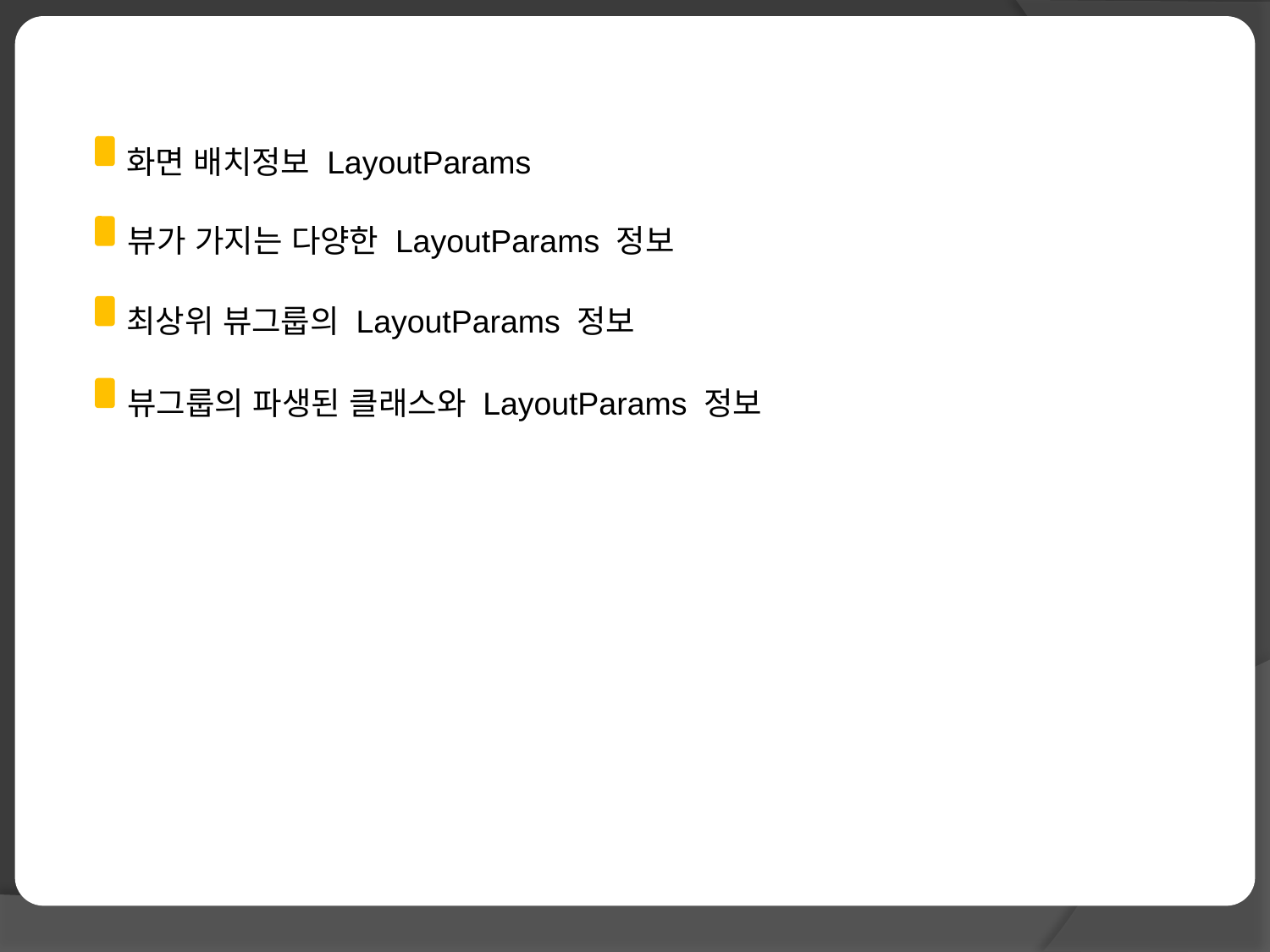

화면 배치정보 LayoutParams
뷰가 가지는 다양한 LayoutParams 정보

최상위 뷰그룹의 LayoutParams 정보

뷰그룹의 파생된 클래스와 LayoutParams 정보